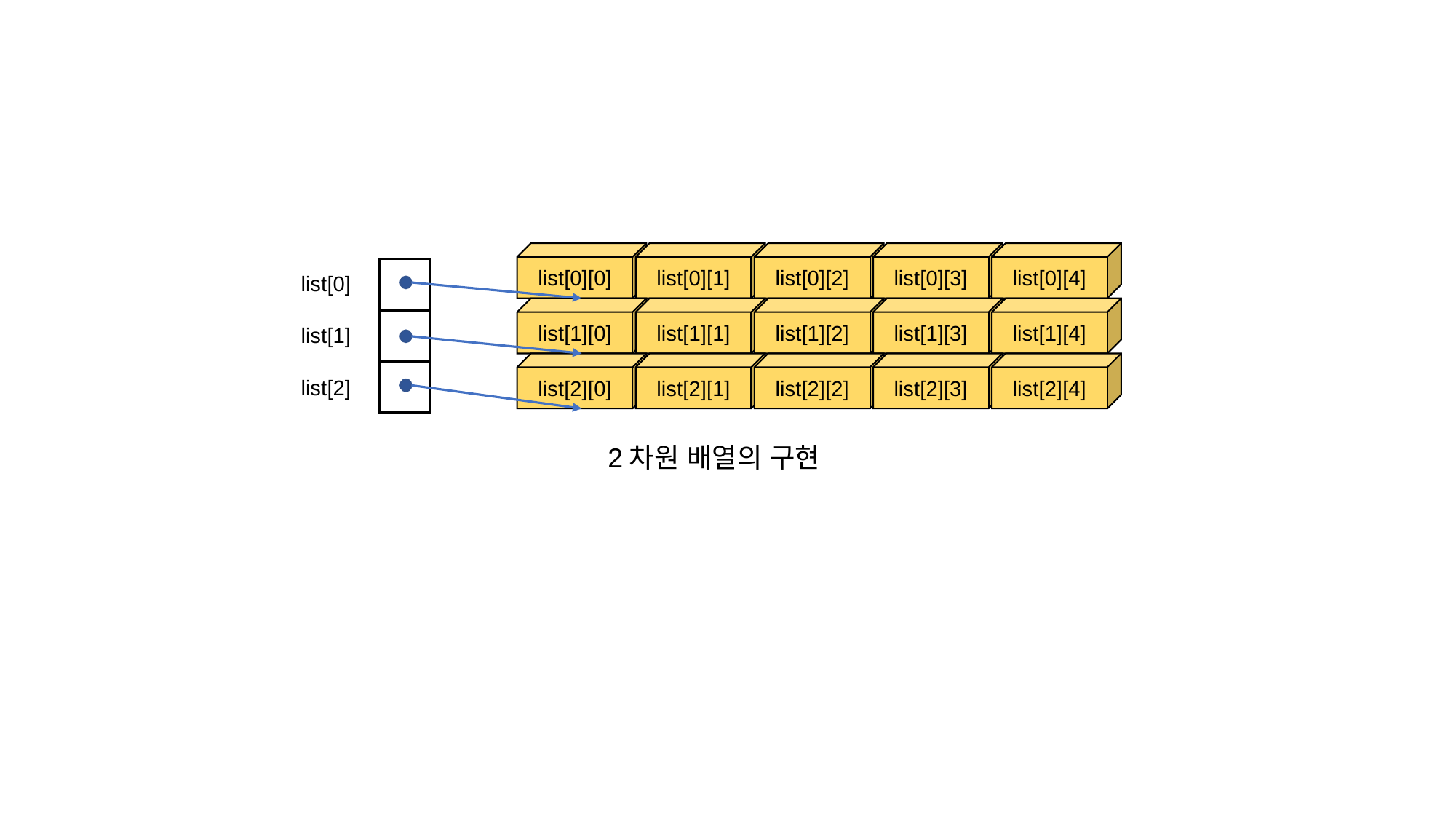

list[0][0]
list[0][1]
list[0][2]
list[0][3]
list[0][4]

list[0]

list[1][0]
list[1][1]
list[1][2]
list[1][3]
list[1][4]

list[1]

list[2][0]
list[2][1]
list[2][2]
list[2][3]
list[2][4]

list[2]

2차원 배열의 구현